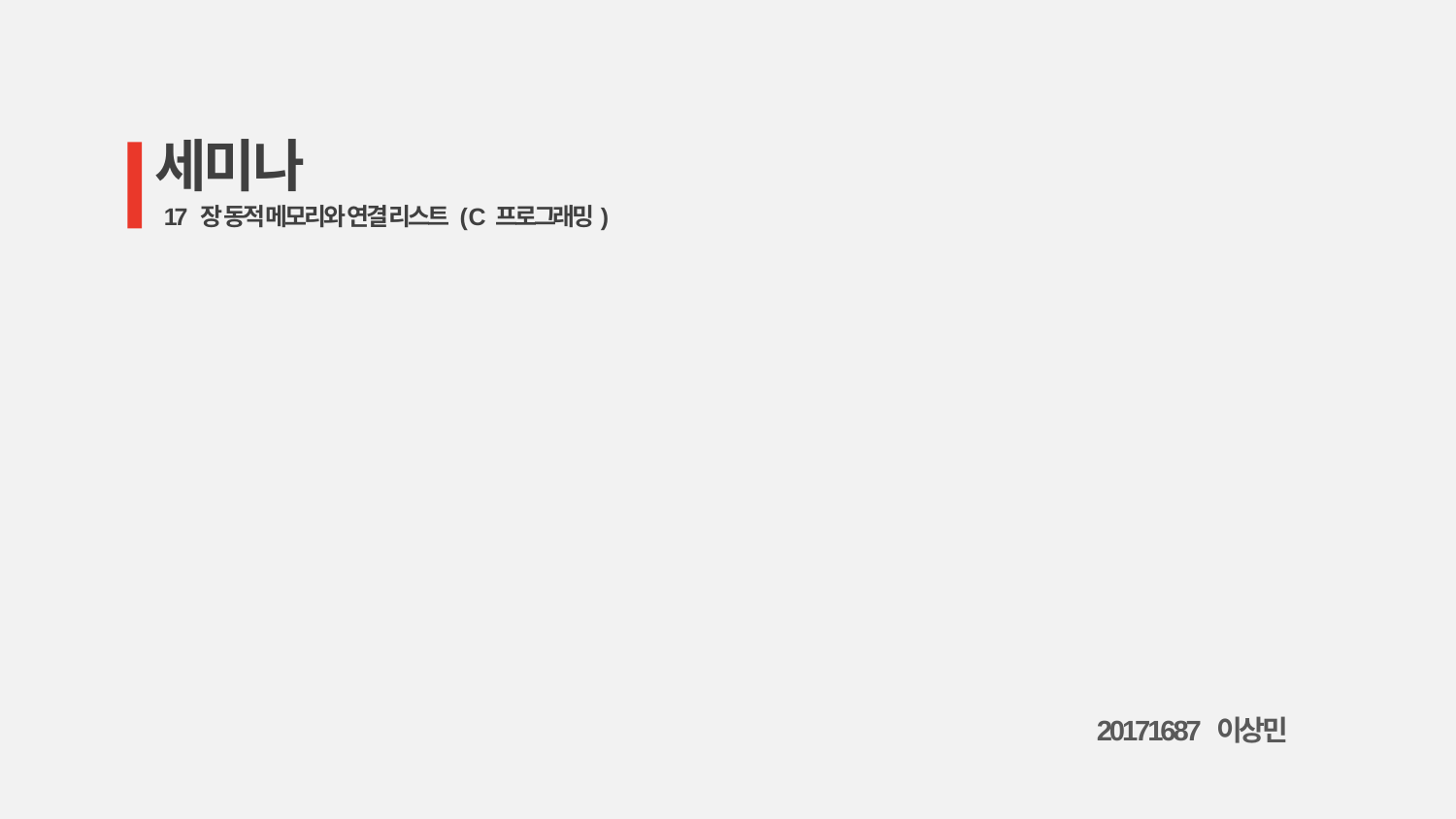

세미나

17 장 동적 메모리와 연결 리스트 ( C 프로그래밍)
20171687 이상민